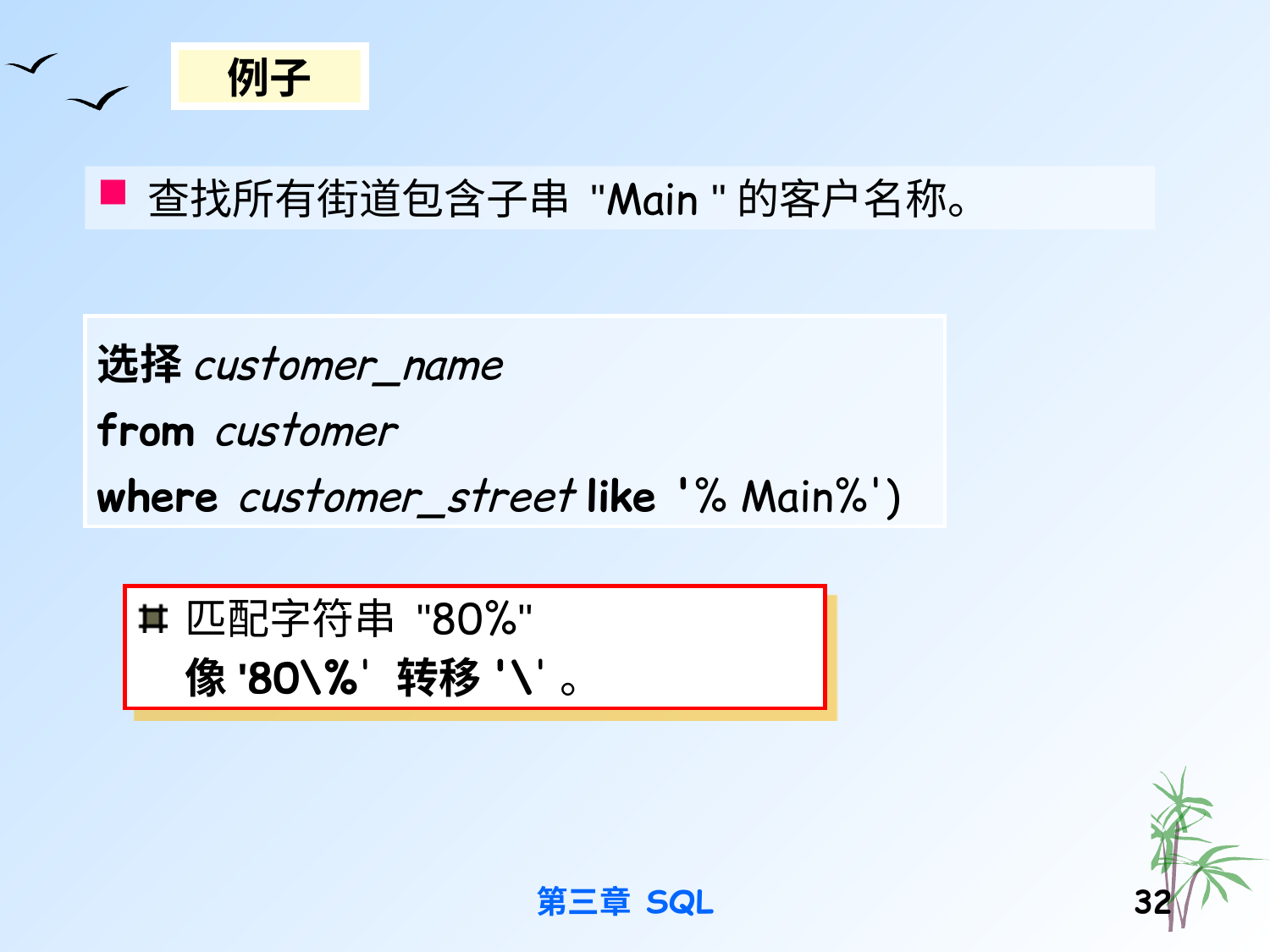

例子
查找所有街道包含子串 "Main "的客户名称。
选择customer_name
from customer
where customer_street like '% Main%')
匹配字符串 "80%"
	像'80\%' 转移'\'。
第三章 SQL
32